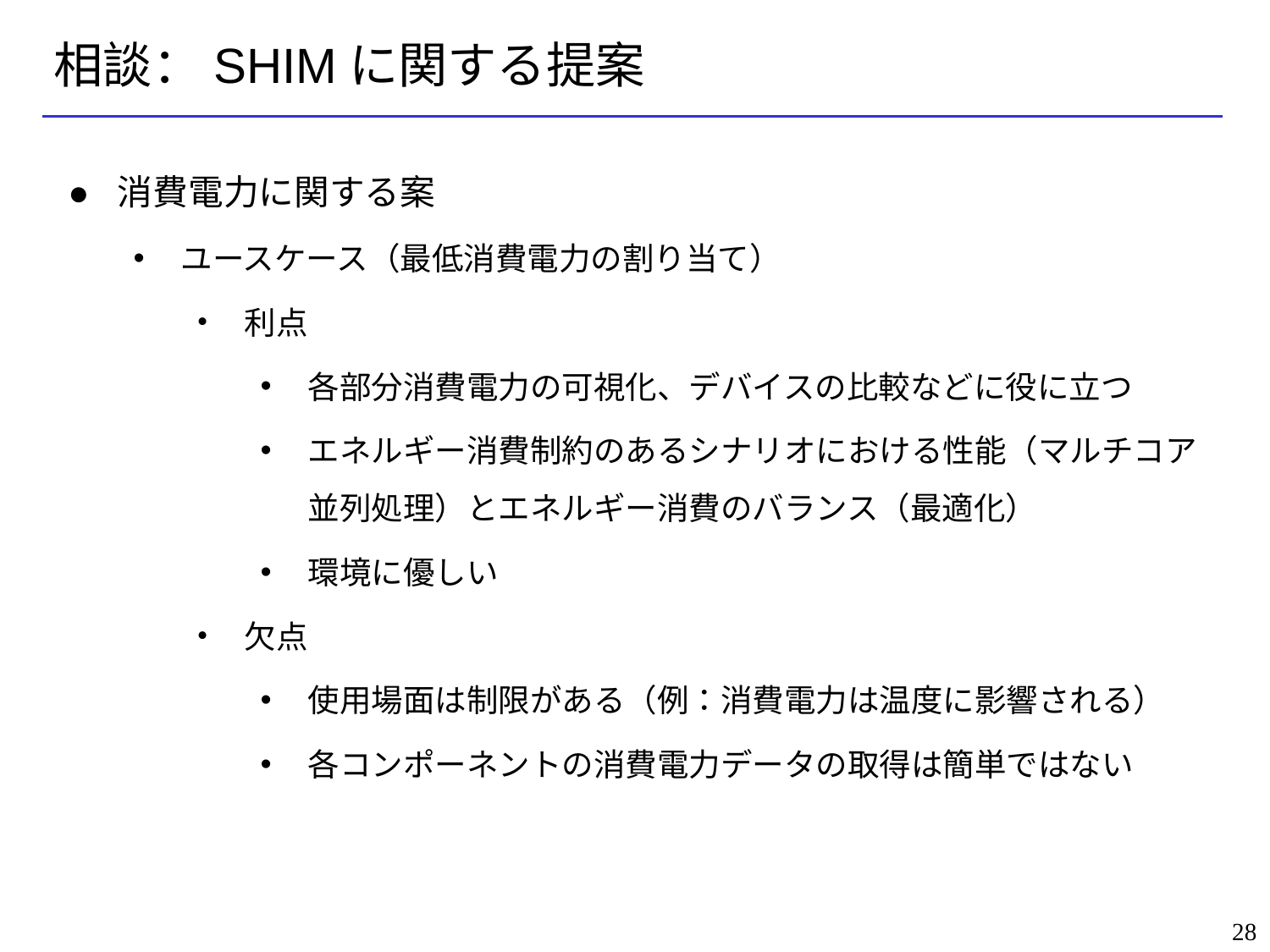

# 相談：SHIMに関する提案
消費電力に関する案
ユースケース（最低消費電力の割り当て）
利点
各部分消費電力の可視化、デバイスの比較などに役に立つ
エネルギー消費制約のあるシナリオにおける性能（マルチコア並列処理）とエネルギー消費のバランス（最適化）
環境に優しい
欠点
使用場面は制限がある（例：消費電力は温度に影響される）
各コンポーネントの消費電力データの取得は簡単ではない

28